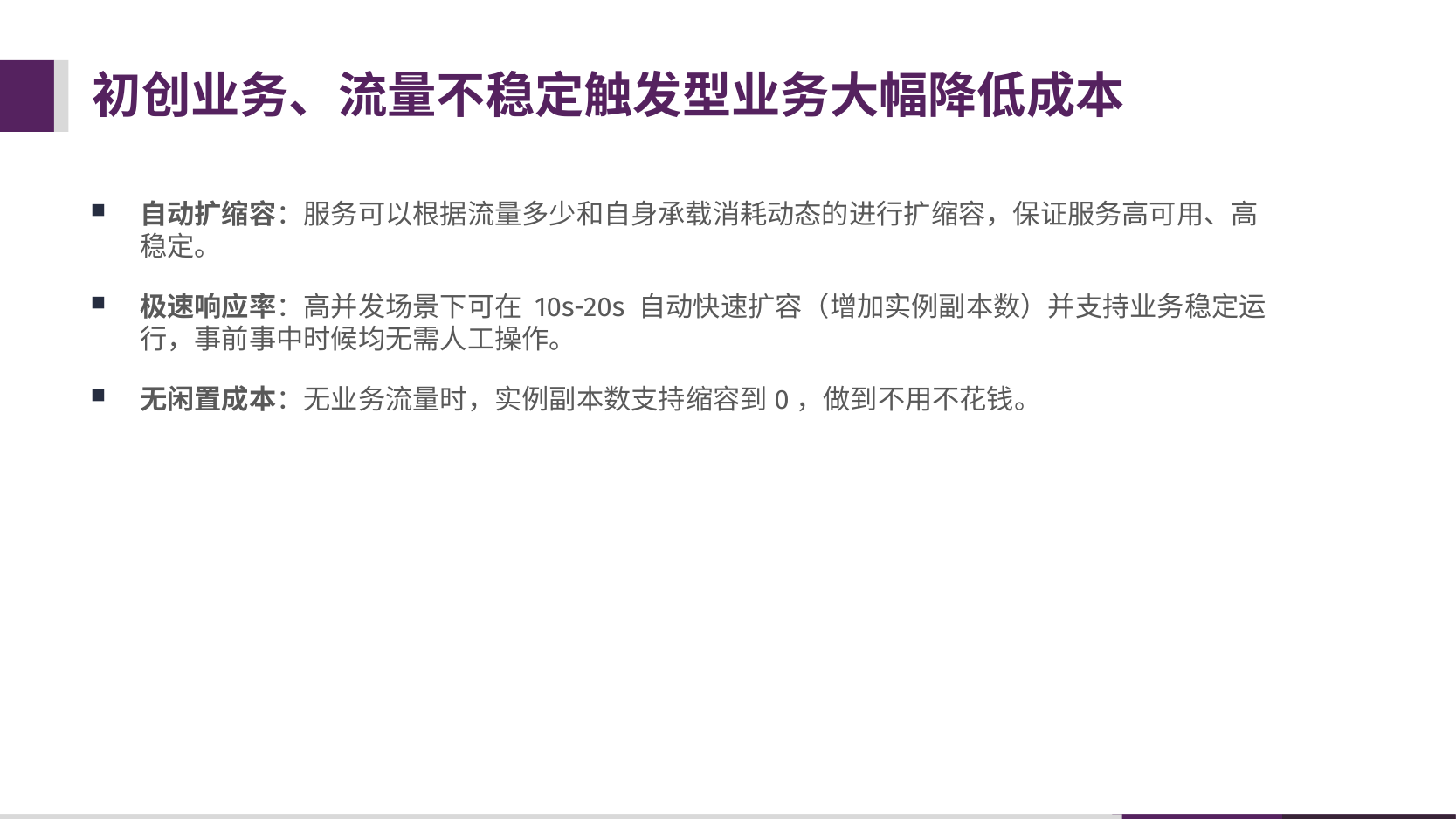

# 初创业务、流量不稳定触发型业务大幅降低成本
自动扩缩容：服务可以根据流量多少和自身承载消耗动态的进行扩缩容，保证服务高可用、高稳定。
极速响应率：高并发场景下可在 10s-20s 自动快速扩容（增加实例副本数）并支持业务稳定运行，事前事中时候均无需人工操作。
无闲置成本：无业务流量时，实例副本数支持缩容到0，做到不用不花钱。